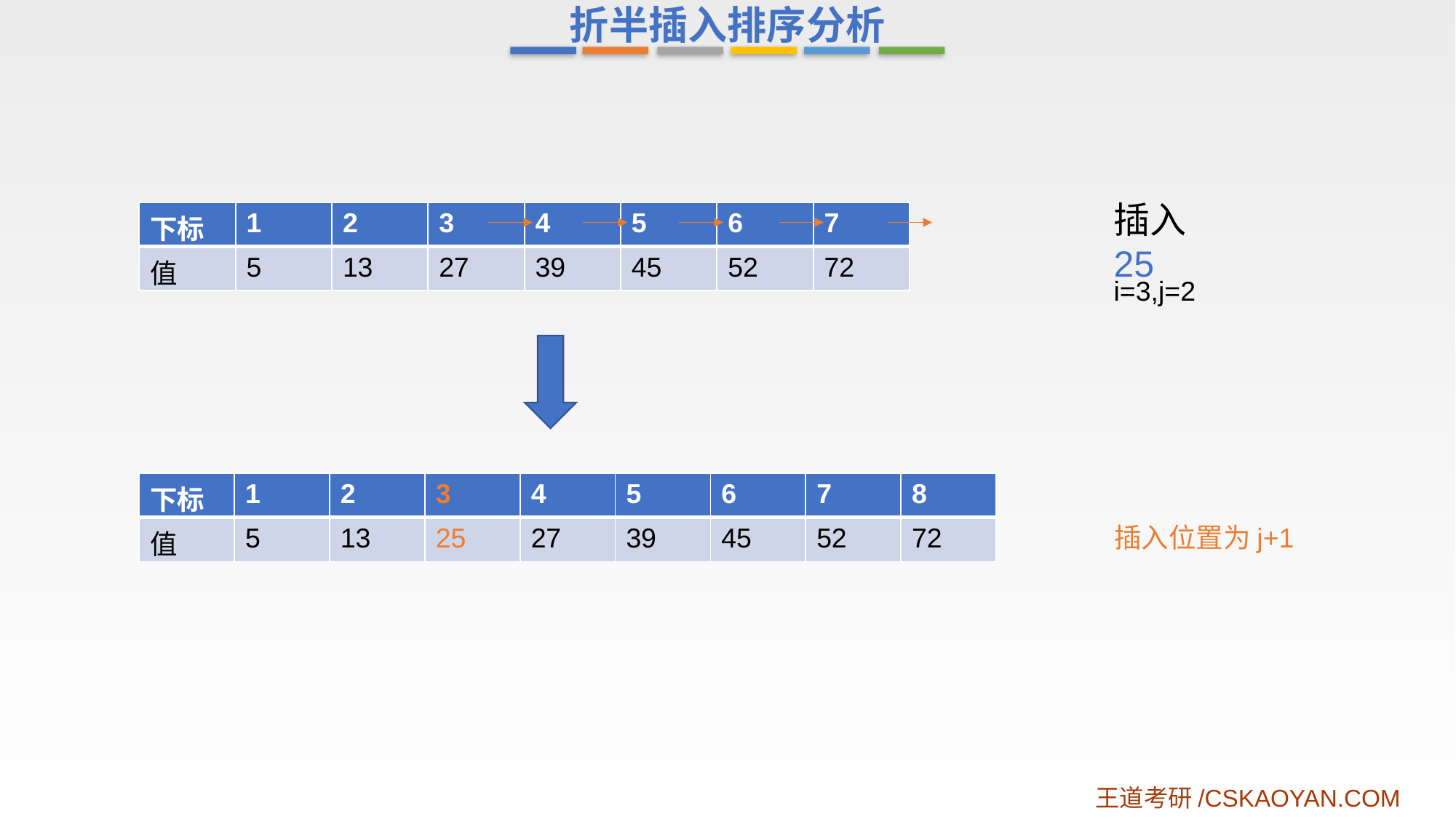

折半插入排序分析

插入25
| 下标 | 1 | 2 | 3 | 4 | 5 | 6 | 7 |
| --- | --- | --- | --- | --- | --- | --- | --- |
| 值 | 5 | 13 | 27 | 39 | 45 | 52 | 72 |
i=3,j=2

| 下标 | 1 | 2 | 3 | 4 | 5 | 6 | 7 | 8 |
| --- | --- | --- | --- | --- | --- | --- | --- | --- |
| 值 | 5 | 13 | 25 | 27 | 39 | 45 | 52 | 72 |
插入位置为j+1
王道考研/CSKAOYAN.COM